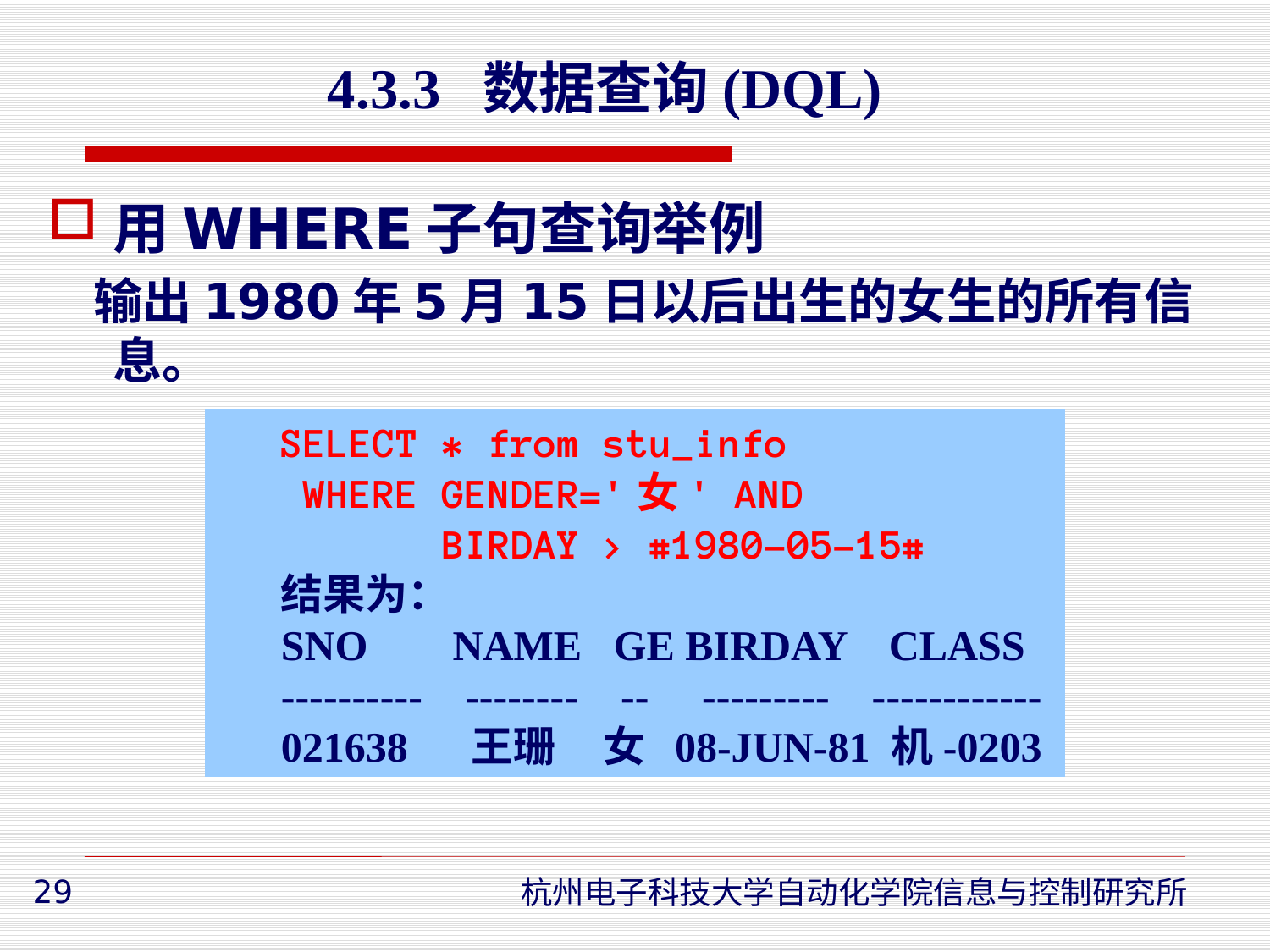

4.3.3  数据查询(DQL)
用WHERE子句查询举例
   输出1980年5月15日以后出生的女生的所有信息。
SELECT * from stu_info
 WHERE GENDER='女' AND
       BIRDAY > #1980-05-15#
结果为：
SNO        NAME   GE BIRDAY    CLASS
----------    --------    --     ---------    ------------
021638     王珊     女  08-JUN-81 机-0203